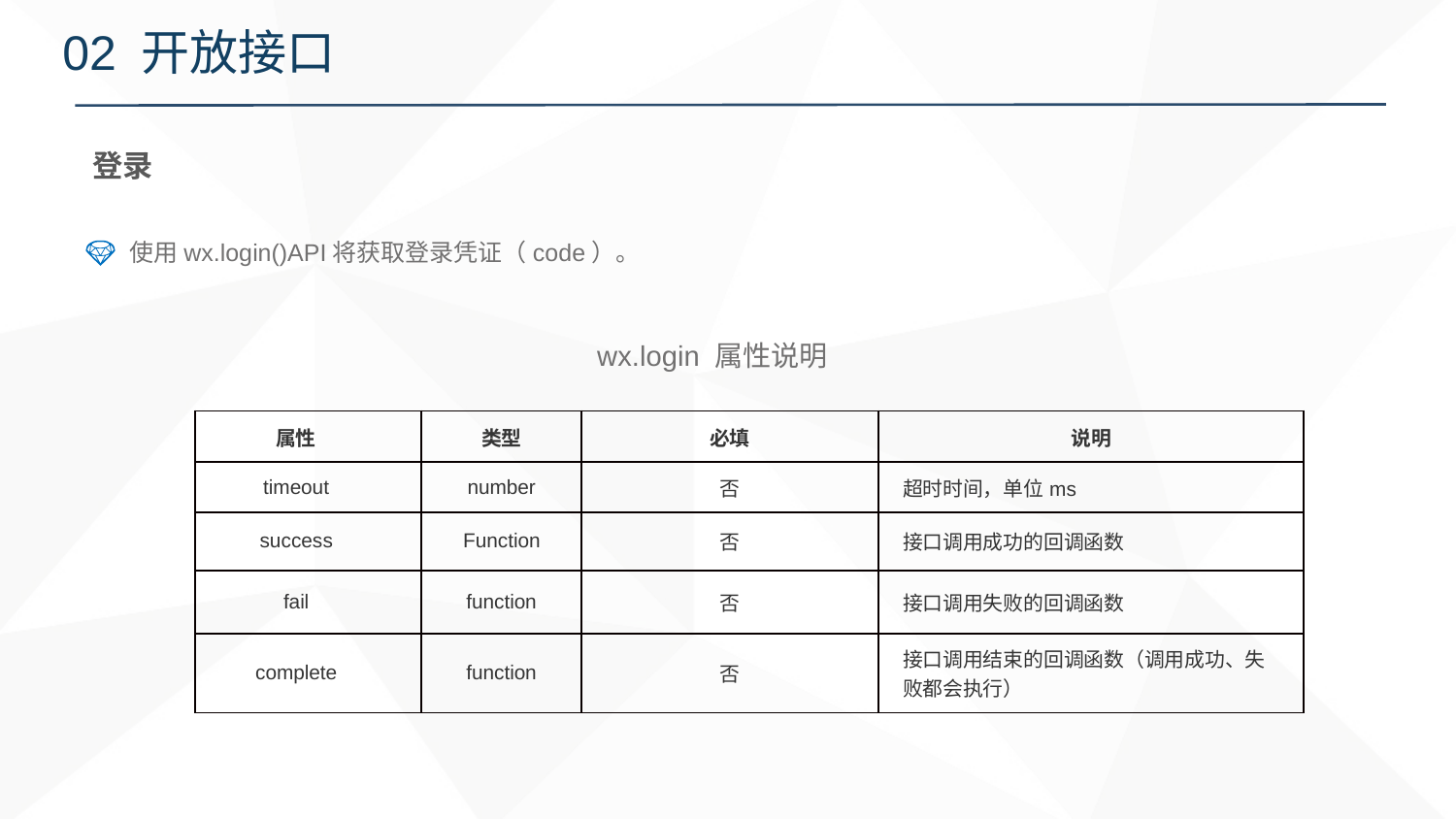

# 02 开放接口
登录
使用wx.login()API将获取登录凭证（code）。

wx.login 属性说明
| 属性 | 类型 | 必填 | 说明 |
| --- | --- | --- | --- |
| timeout | number | 否 | 超时时间，单位ms |
| success | Function | 否 | 接口调用成功的回调函数 |
| fail | function | 否 | 接口调用失败的回调函数 |
| complete | function | 否 | 接口调用结束的回调函数（调用成功、失败都会执行） |